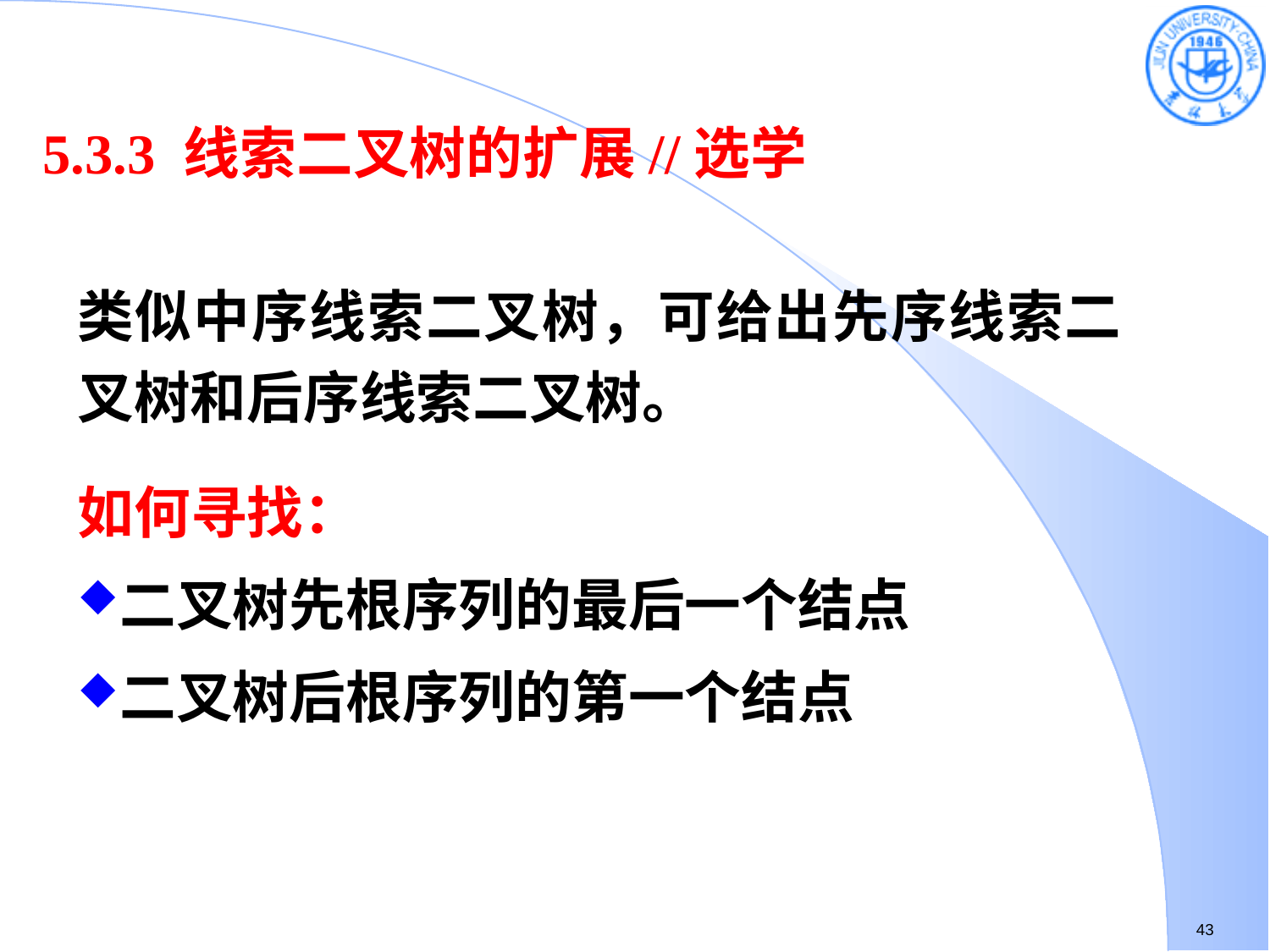

5.3.3 线索二叉树的扩展//选学
类似中序线索二叉树，可给出先序线索二叉树和后序线索二叉树。
如何寻找：
二叉树先根序列的最后一个结点
二叉树后根序列的第一个结点